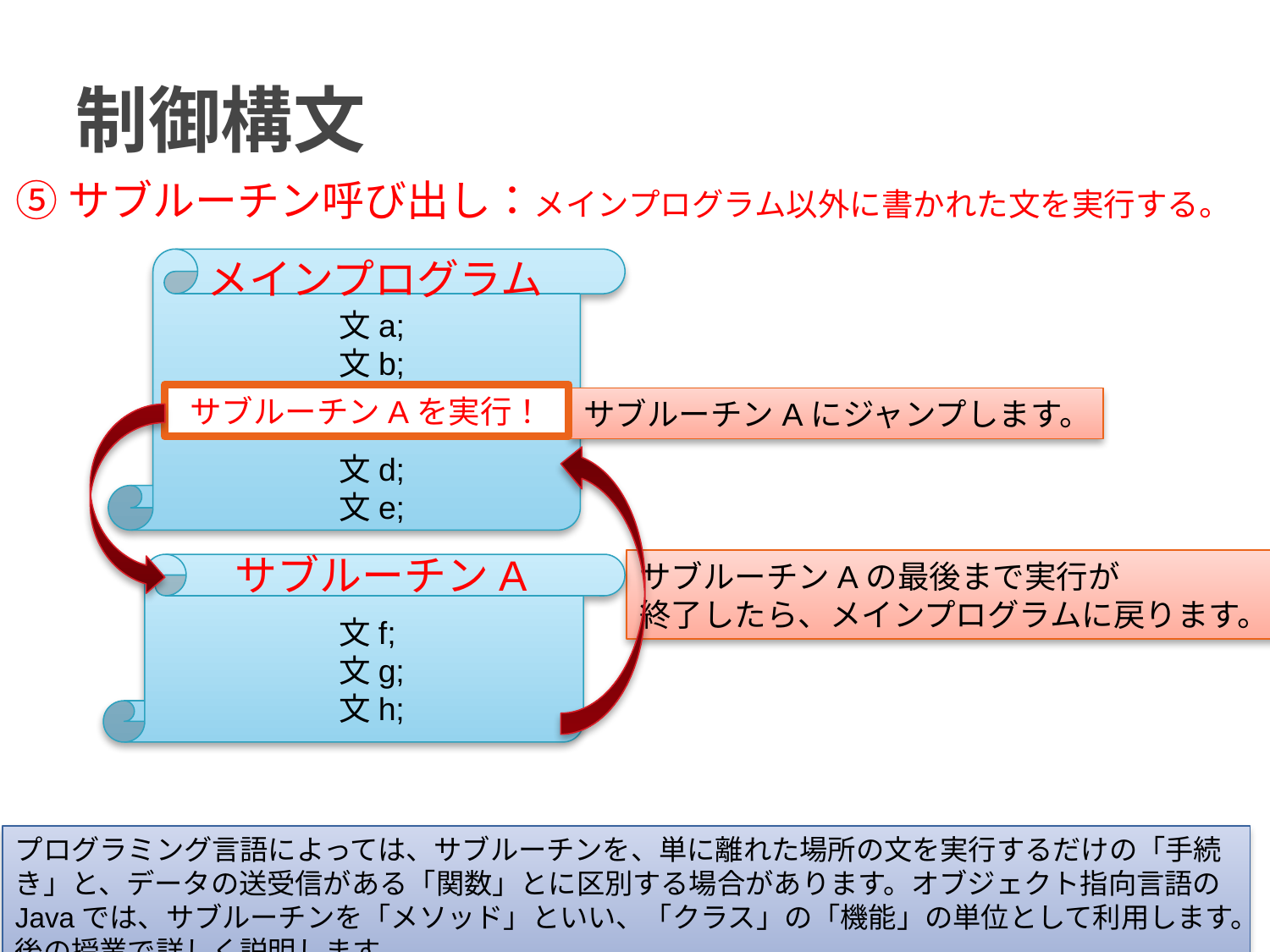

# 制御構文
⑤サブルーチン呼び出し：メインプログラム以外に書かれた文を実行する。
メインプログラム

文a;
文b;
サブルーチンAを実行！
サブルーチンAにジャンプします。

文d;
文e;

サブルーチンA
サブルーチンAの最後まで実行が
終了したら、メインプログラムに戻ります。

文f;
文g;
文h;
プログラミング言語によっては、サブルーチンを、単に離れた場所の文を実行するだけの「手続き」と、データの送受信がある「関数」とに区別する場合があります。オブジェクト指向言語のJavaでは、サブルーチンを「メソッド」といい、「クラス」の「機能」の単位として利用します。後の授業で詳しく説明します。